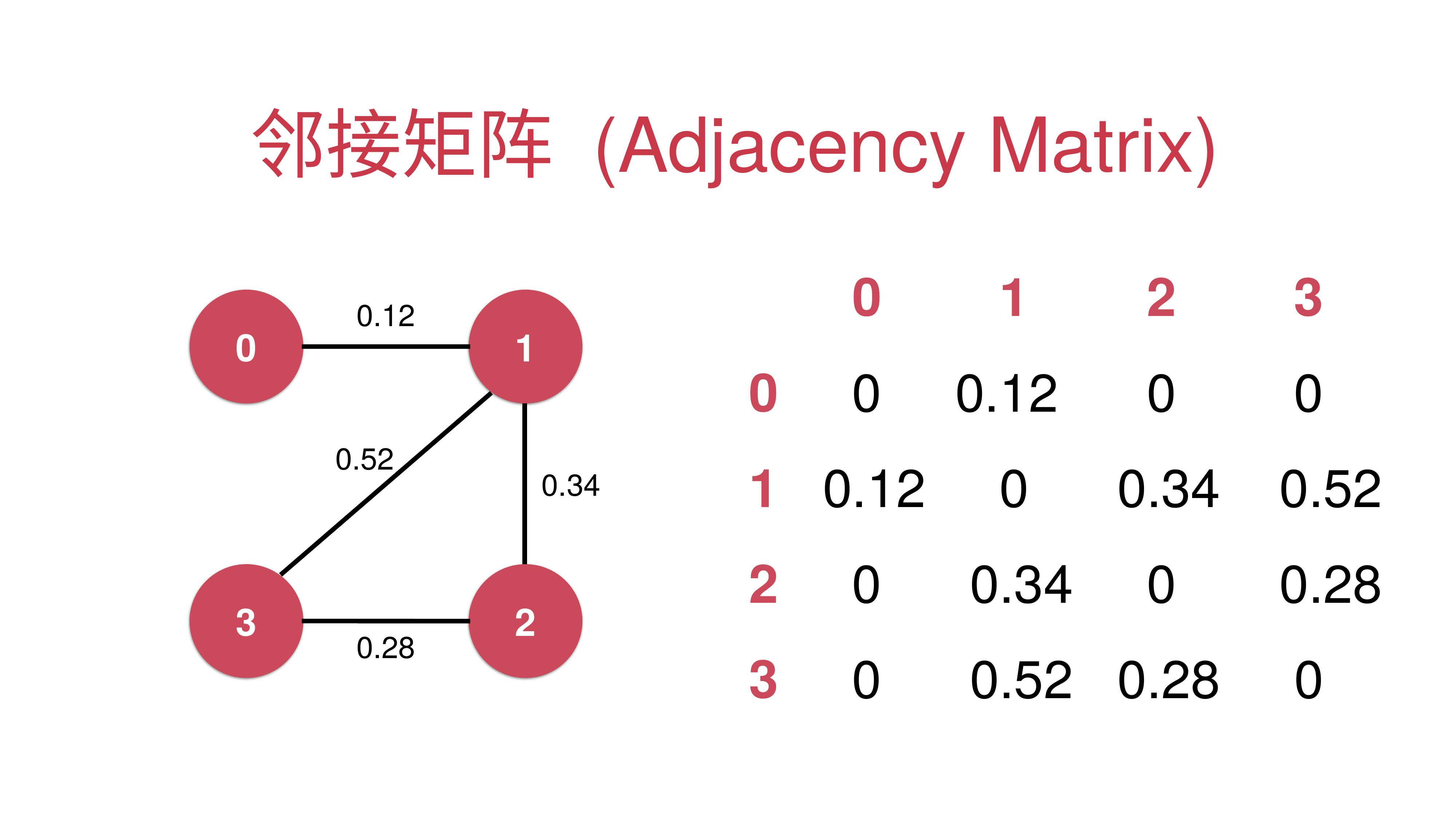

# 邻接矩阵 (Adjacency Matrix)
       0        1        2        3
0     0     0.12      0        0
1   0.12     0      0.34    0.52
2     0      0.34     0       0.28
3     0      0.52   0.28     0
0
1

3
2

0.12
0.52
0.34
0.28